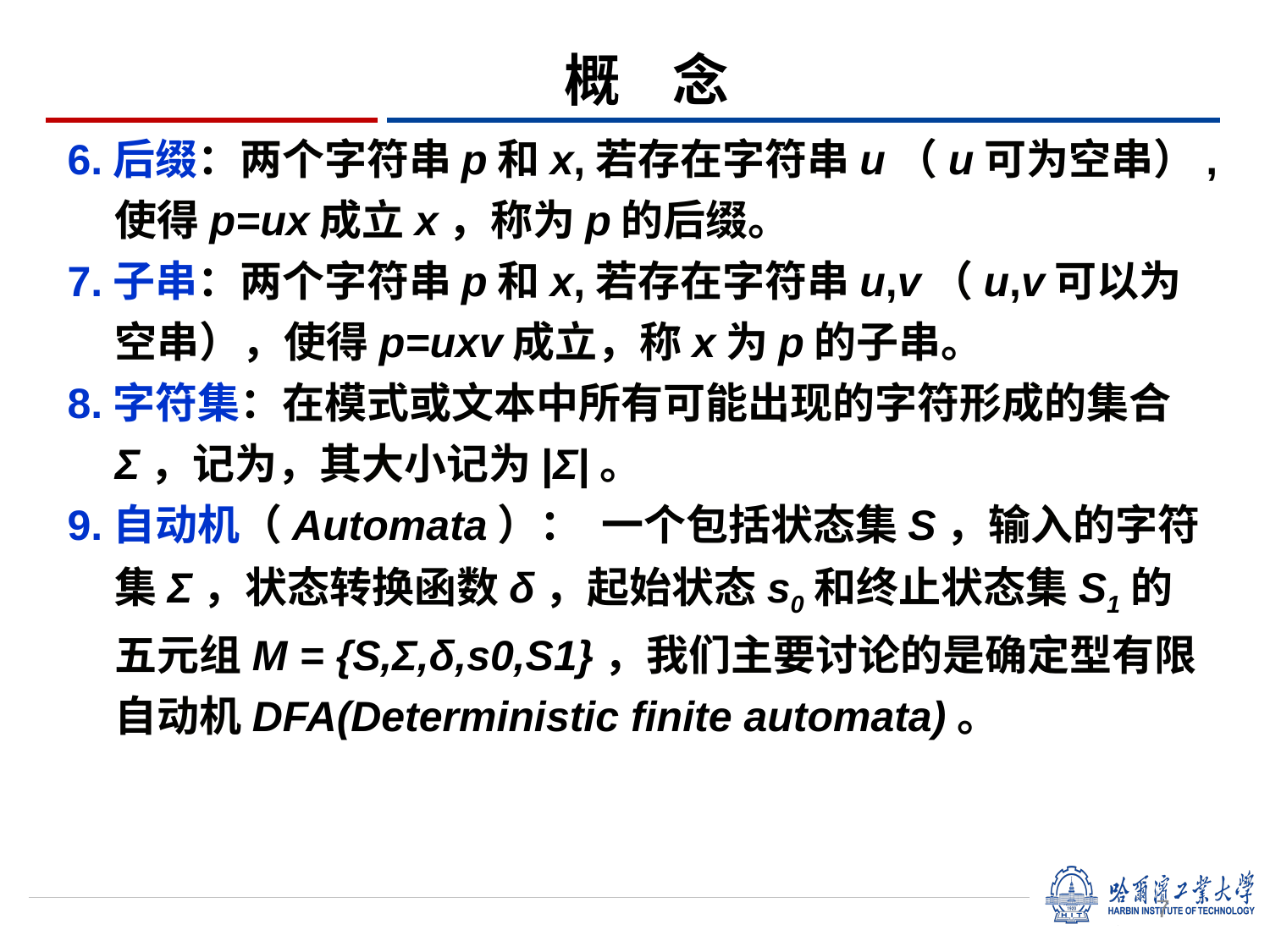

概    念
6.后缀：两个字符串p和x,若存在字符串u（u可为空串）,使得p=ux成立x，称为p的后缀。
7.子串：两个字符串p和x,若存在字符串u,v（u,v可以为空串），使得p=uxv成立，称x为p的子串。
8.字符集：在模式或文本中所有可能出现的字符形成的集合Σ，记为，其大小记为|Σ|。
9.自动机（Automata）：  一个包括状态集S，输入的字符集Σ，状态转换函数δ，起始状态s0和终止状态集S1的五元组M = {S,Σ,δ,s0,S1}，我们主要讨论的是确定型有限自动机DFA(Deterministic finite automata)。
7